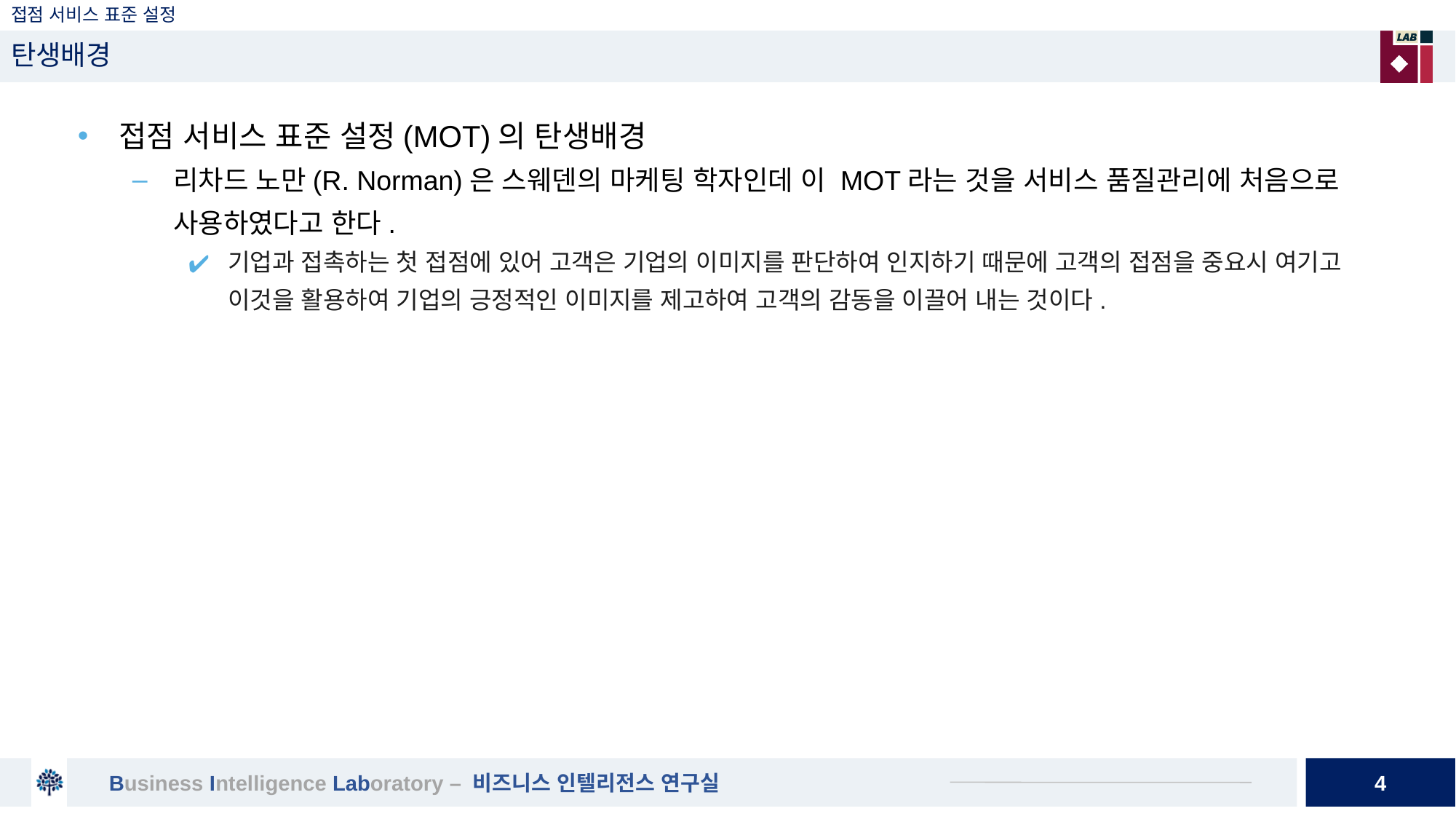

# 접점 서비스 표준 설정
탄생배경
접점 서비스 표준 설정(MOT)의 탄생배경
리차드 노만(R. Norman)은 스웨덴의 마케팅 학자인데 이 MOT라는 것을 서비스 품질관리에 처음으로 사용하였다고 한다.
기업과 접촉하는 첫 접점에 있어 고객은 기업의 이미지를 판단하여 인지하기 때문에 고객의 접점을 중요시 여기고 이것을 활용하여 기업의 긍정적인 이미지를 제고하여 고객의 감동을 이끌어 내는 것이다.

4